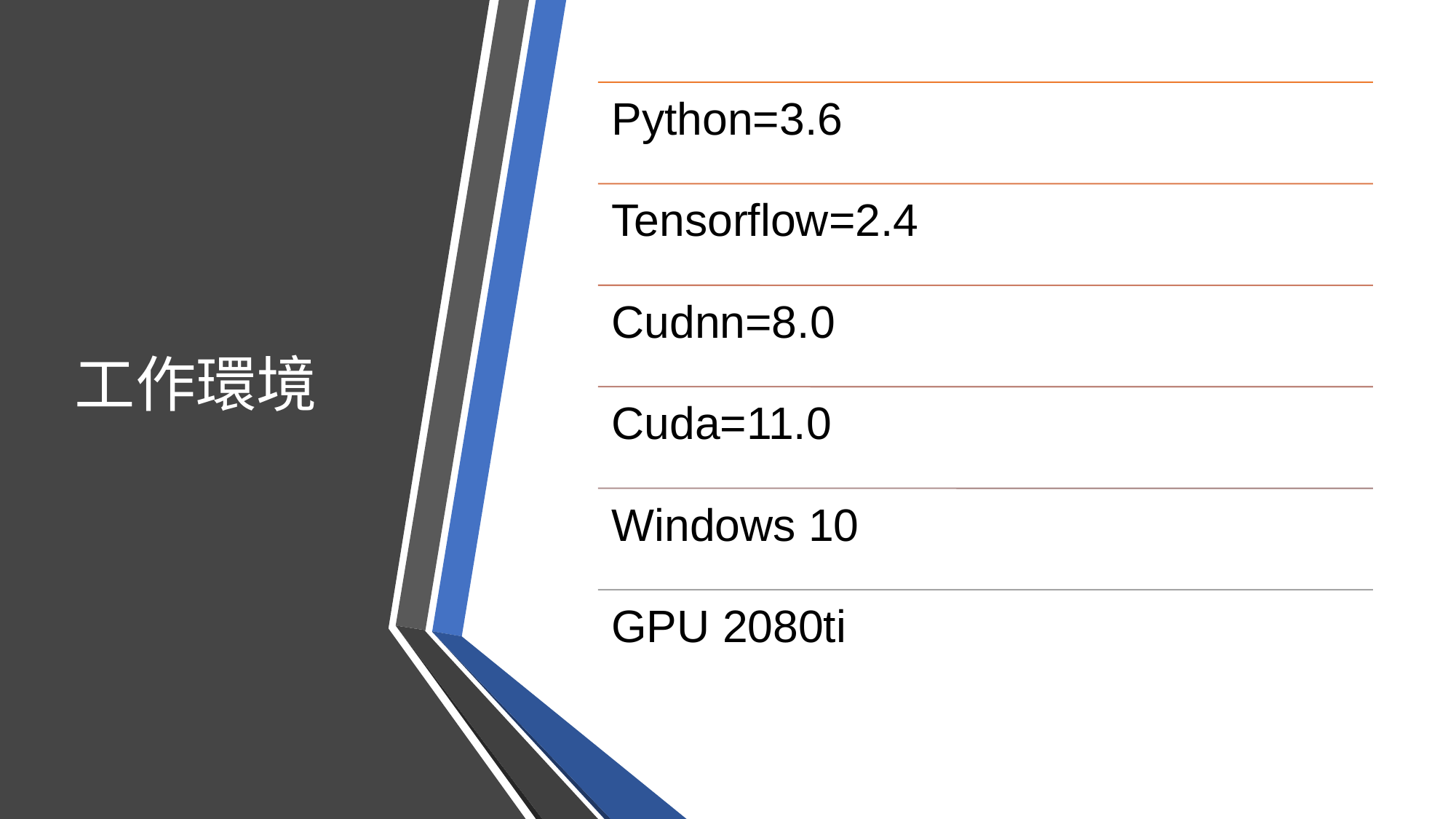

# 工作環境
Python=3.6
Tensorflow=2.4
Cudnn=8.0
Cuda=11.0
Windows 10
GPU 2080ti